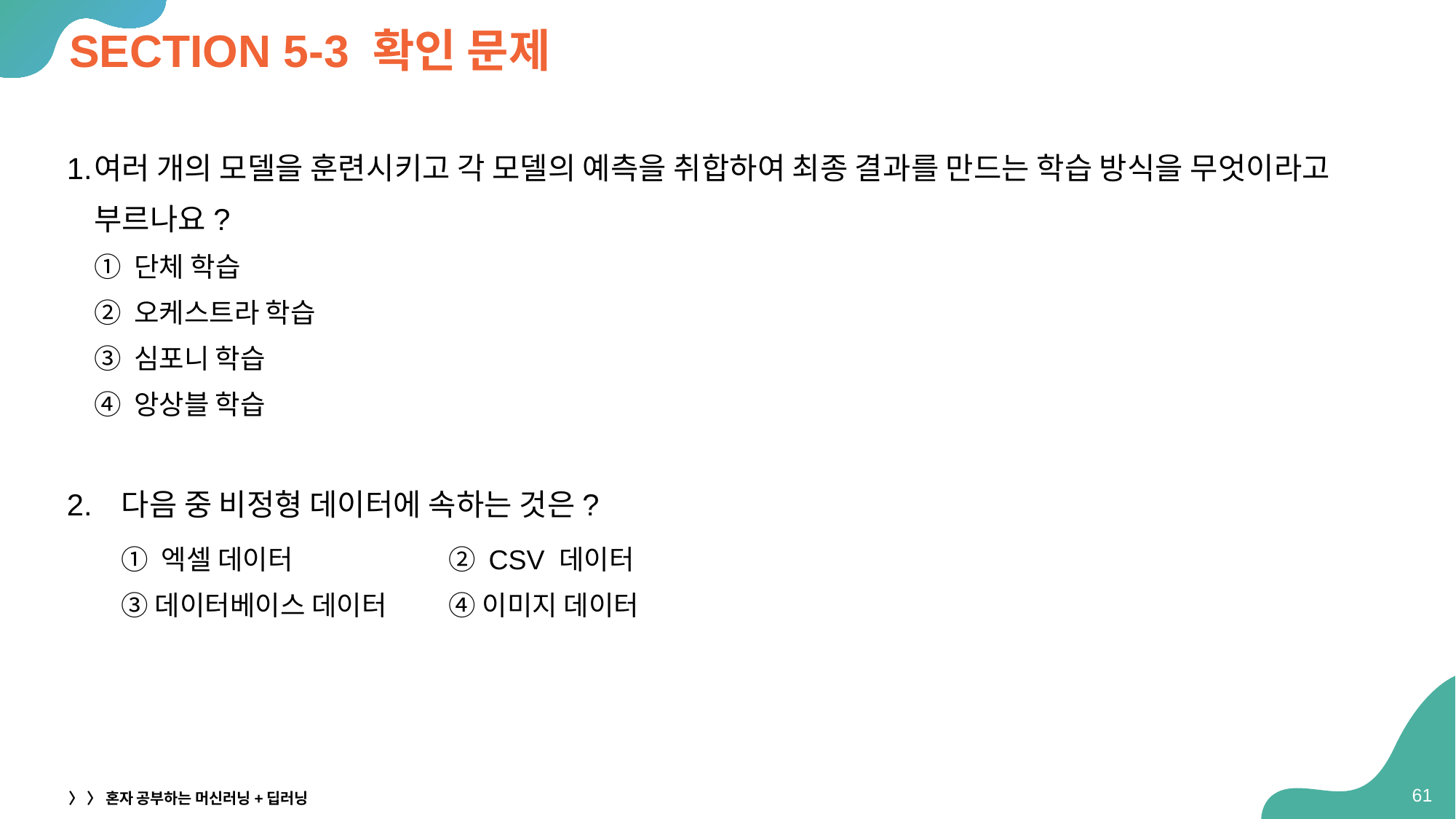

# SECTION 5-3 확인 문제
여러 개의 모델을 훈련시키고 각 모델의 예측을 취합하여 최종 결과를 만드는 학습 방식을 무엇이라고 부르나요?
① 단체 학습
② 오케스트라 학습
③ 심포니 학습
④ 앙상블 학습

다음 중 비정형 데이터에 속하는 것은?
① 엑셀 데이터	       	② CSV 데이터
③ 데이터베이스 데이터	④ 이미지 데이터

61
〉 〉 혼자 공부하는 머신러닝+딥러닝